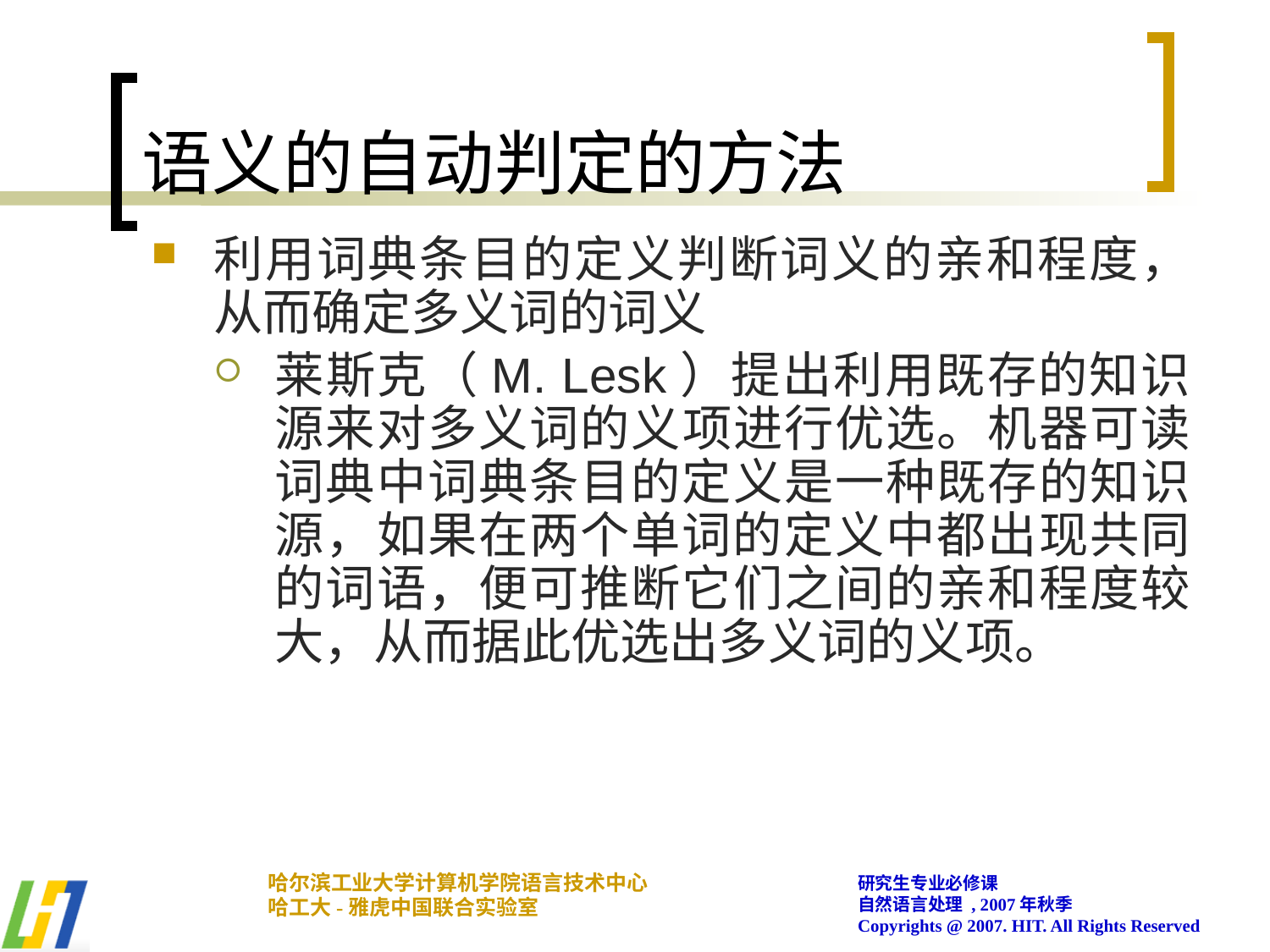

# 语义的自动判定的方法
利用词典条目的定义判断词义的亲和程度，从而确定多义词的词义
莱斯克（M. Lesk）提出利用既存的知识源来对多义词的义项进行优选。机器可读词典中词典条目的定义是一种既存的知识源，如果在两个单词的定义中都出现共同的词语，便可推断它们之间的亲和程度较大，从而据此优选出多义词的义项。

哈尔滨工业大学计算机学院语言技术中心
哈工大-雅虎中国联合实验室
研究生专业必修课
自然语言处理 , 2007年秋季
Copyrights @ 2007. HIT. All Rights Reserved